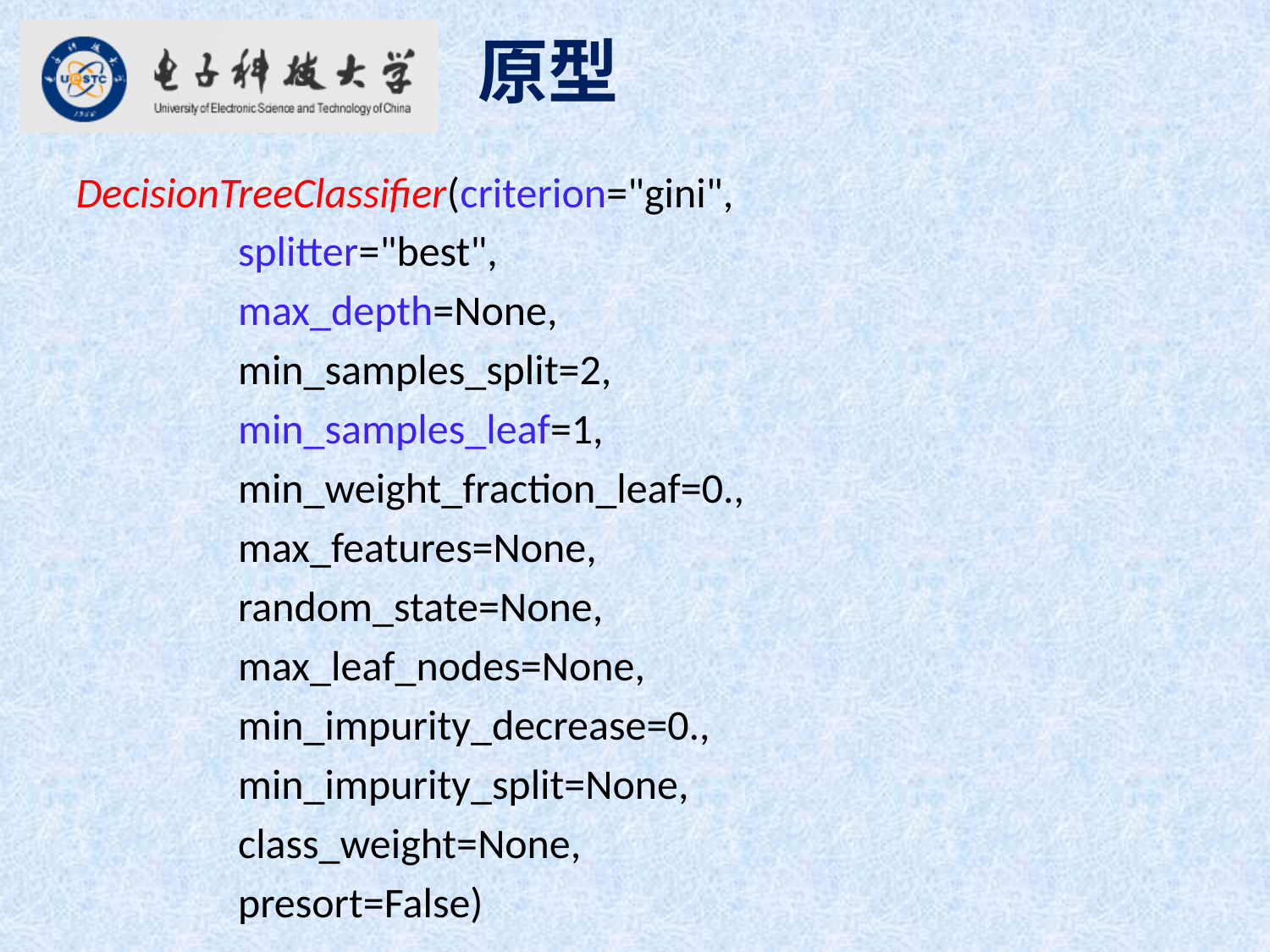

原型
DecisionTreeClassifier(criterion="gini",
                 splitter="best",
                 max_depth=None,
                 min_samples_split=2,
                 min_samples_leaf=1,
                 min_weight_fraction_leaf=0.,
                 max_features=None,
                 random_state=None,
                 max_leaf_nodes=None,
                 min_impurity_decrease=0.,
                 min_impurity_split=None,
                 class_weight=None,
                 presort=False)